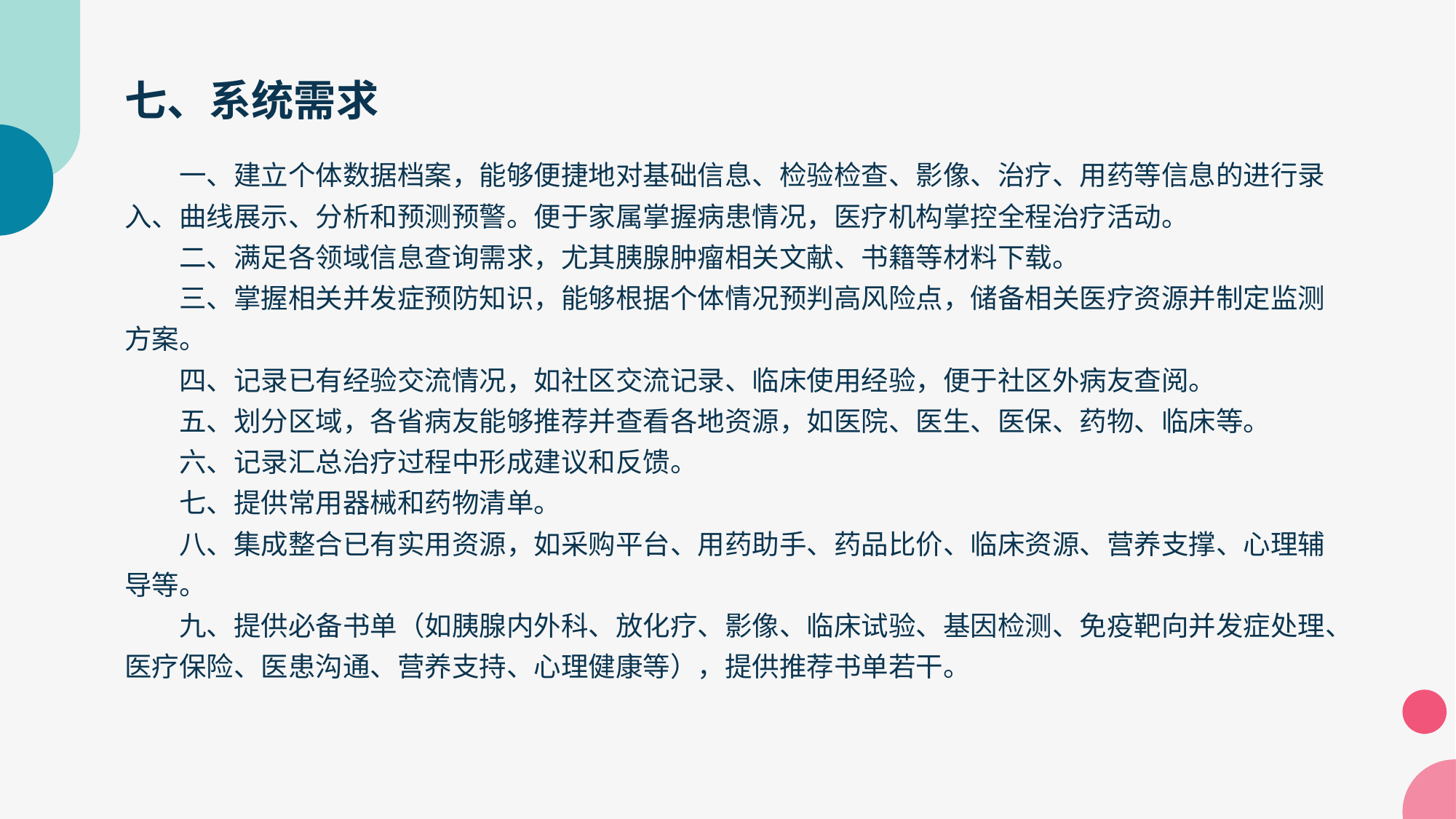

# 七、系统需求
一、建立个体数据档案，能够便捷地对基础信息、检验检查、影像、治疗、用药等信息的进行录入、曲线展示、分析和预测预警。便于家属掌握病患情况，医疗机构掌控全程治疗活动。
二、满足各领域信息查询需求，尤其胰腺肿瘤相关文献、书籍等材料下载。
三、掌握相关并发症预防知识，能够根据个体情况预判高风险点，储备相关医疗资源并制定监测方案。
四、记录已有经验交流情况，如社区交流记录、临床使用经验，便于社区外病友查阅。
五、划分区域，各省病友能够推荐并查看各地资源，如医院、医生、医保、药物、临床等。
六、记录汇总治疗过程中形成建议和反馈。
七、提供常用器械和药物清单。
八、集成整合已有实用资源，如采购平台、用药助手、药品比价、临床资源、营养支撑、心理辅导等。
九、提供必备书单（如胰腺内外科、放化疗、影像、临床试验、基因检测、免疫靶向并发症处理、医疗保险、医患沟通、营养支持、心理健康等），提供推荐书单若干。